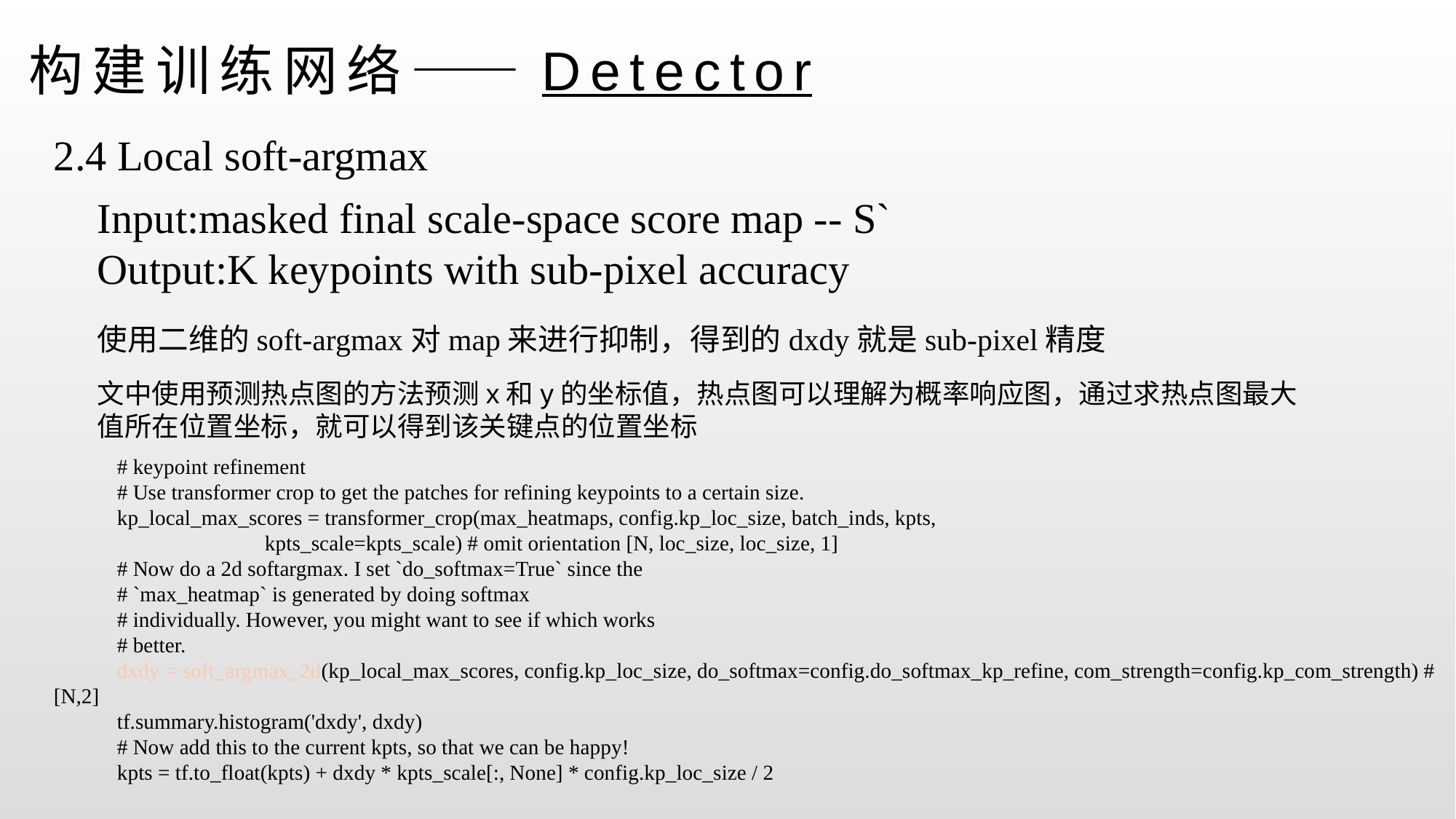

# 构建训练网络——Detector
2.4 Local soft-argmax
Input:masked final scale-space score map -- S`
Output:K keypoints with sub-pixel accuracy
使用二维的soft-argmax对map来进行抑制，得到的dxdy就是sub-pixel精度
文中使用预测热点图的方法预测x和y的坐标值，热点图可以理解为概率响应图，通过求热点图最大值所在位置坐标，就可以得到该关键点的位置坐标
            # keypoint refinement
            # Use transformer crop to get the patches for refining keypoints to a certain size.
            kp_local_max_scores = transformer_crop(max_heatmaps, config.kp_loc_size, batch_inds, kpts,
                                        kpts_scale=kpts_scale) # omit orientation [N, loc_size, loc_size, 1]
            # Now do a 2d softargmax. I set `do_softmax=True` since the
            # `max_heatmap` is generated by doing softmax
            # individually. However, you might want to see if which works
            # better.
            dxdy = soft_argmax_2d(kp_local_max_scores, config.kp_loc_size, do_softmax=config.do_softmax_kp_refine, com_strength=config.kp_com_strength) # [N,2]
            tf.summary.histogram('dxdy', dxdy)
            # Now add this to the current kpts, so that we can be happy!
            kpts = tf.to_float(kpts) + dxdy * kpts_scale[:, None] * config.kp_loc_size / 2